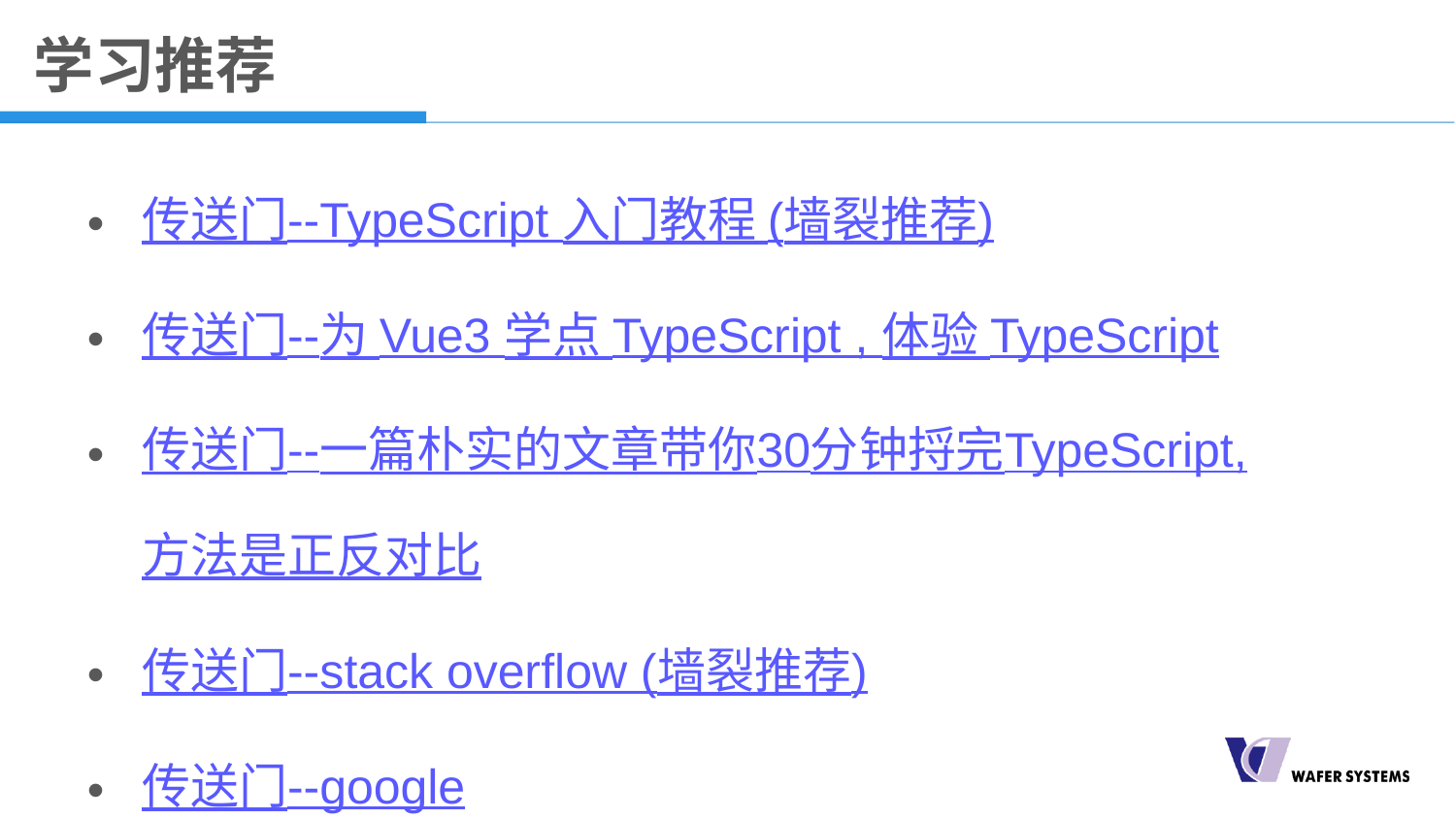

# 学习推荐
传送门--TypeScript 入门教程 (墙裂推荐)
传送门--为 Vue3 学点 TypeScript , 体验 TypeScript
传送门--一篇朴实的文章带你30分钟捋完TypeScript,方法是正反对比
传送门--stack overflow (墙裂推荐)
传送门--google